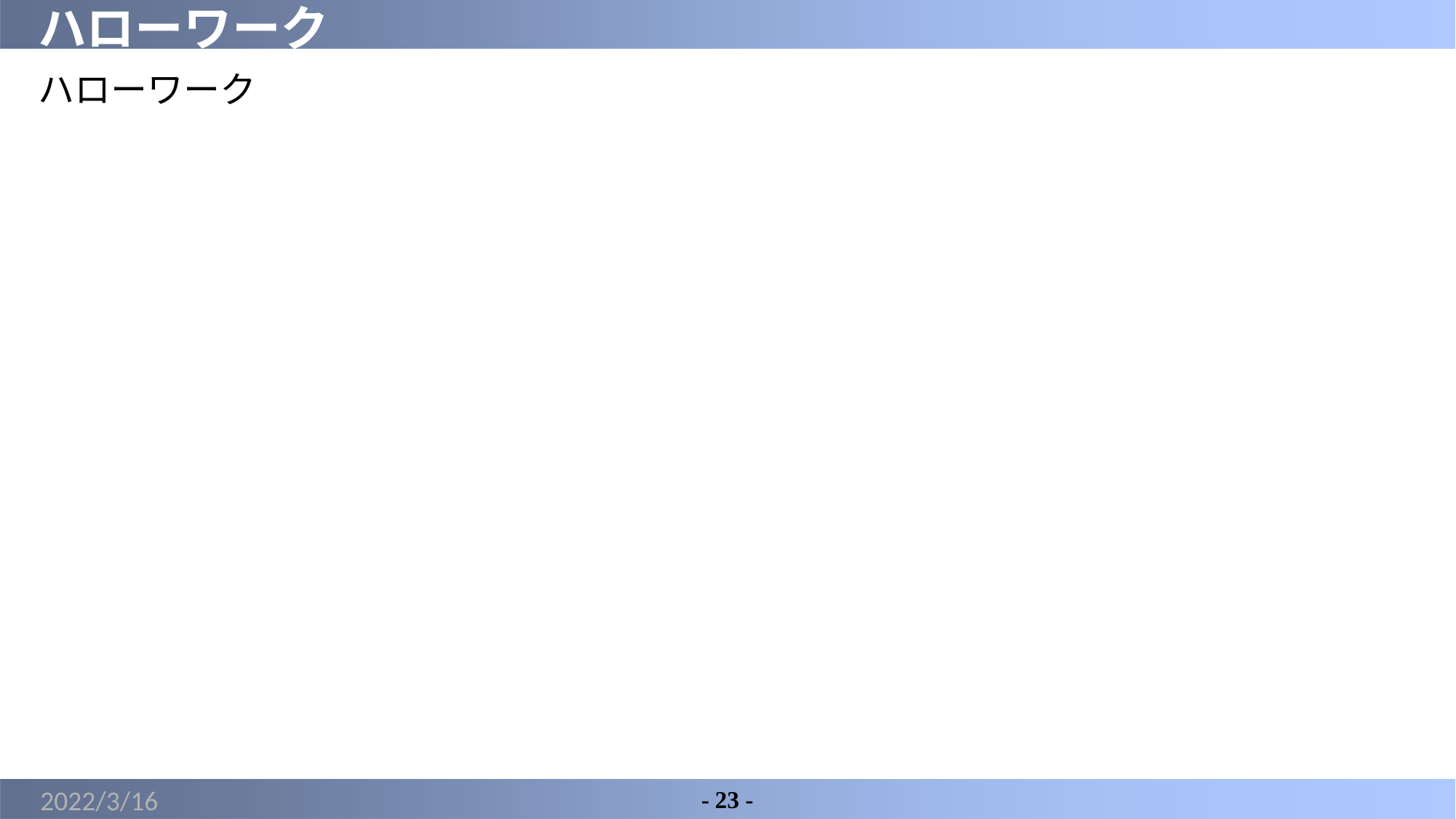

# ハローワーク
ハローワーク
2022/3/16
- 23 -